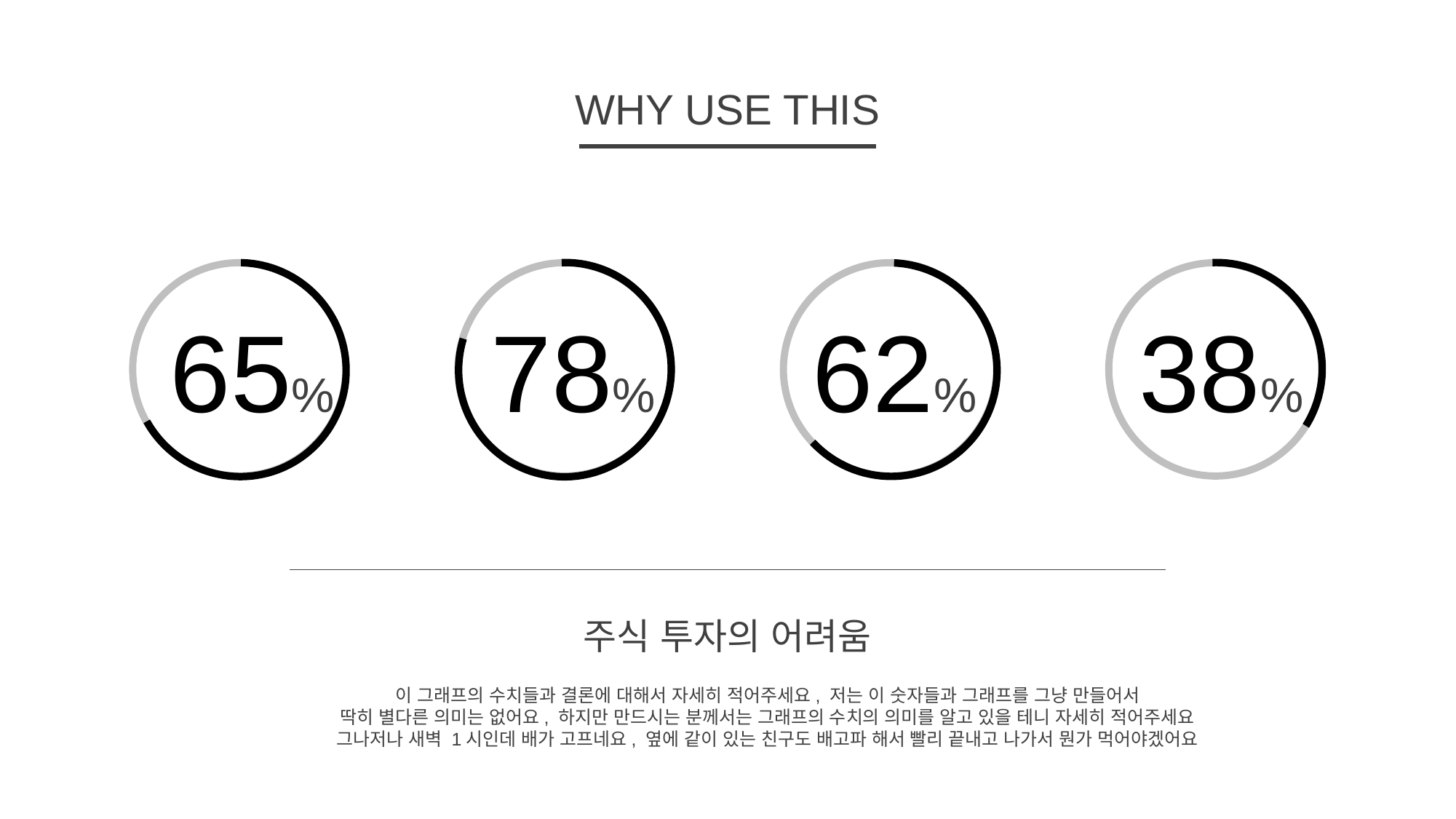

WHY USE THIS

65%
78%
62%
38%
주식 투자의 어려움
이 그래프의 수치들과 결론에 대해서 자세히 적어주세요, 저는 이 숫자들과 그래프를 그냥 만들어서
딱히 별다른 의미는 없어요, 하지만 만드시는 분께서는 그래프의 수치의 의미를 알고 있을 테니 자세히 적어주세요
그나저나 새벽 1시인데 배가 고프네요, 옆에 같이 있는 친구도 배고파 해서 빨리 끝내고 나가서 뭔가 먹어야겠어요